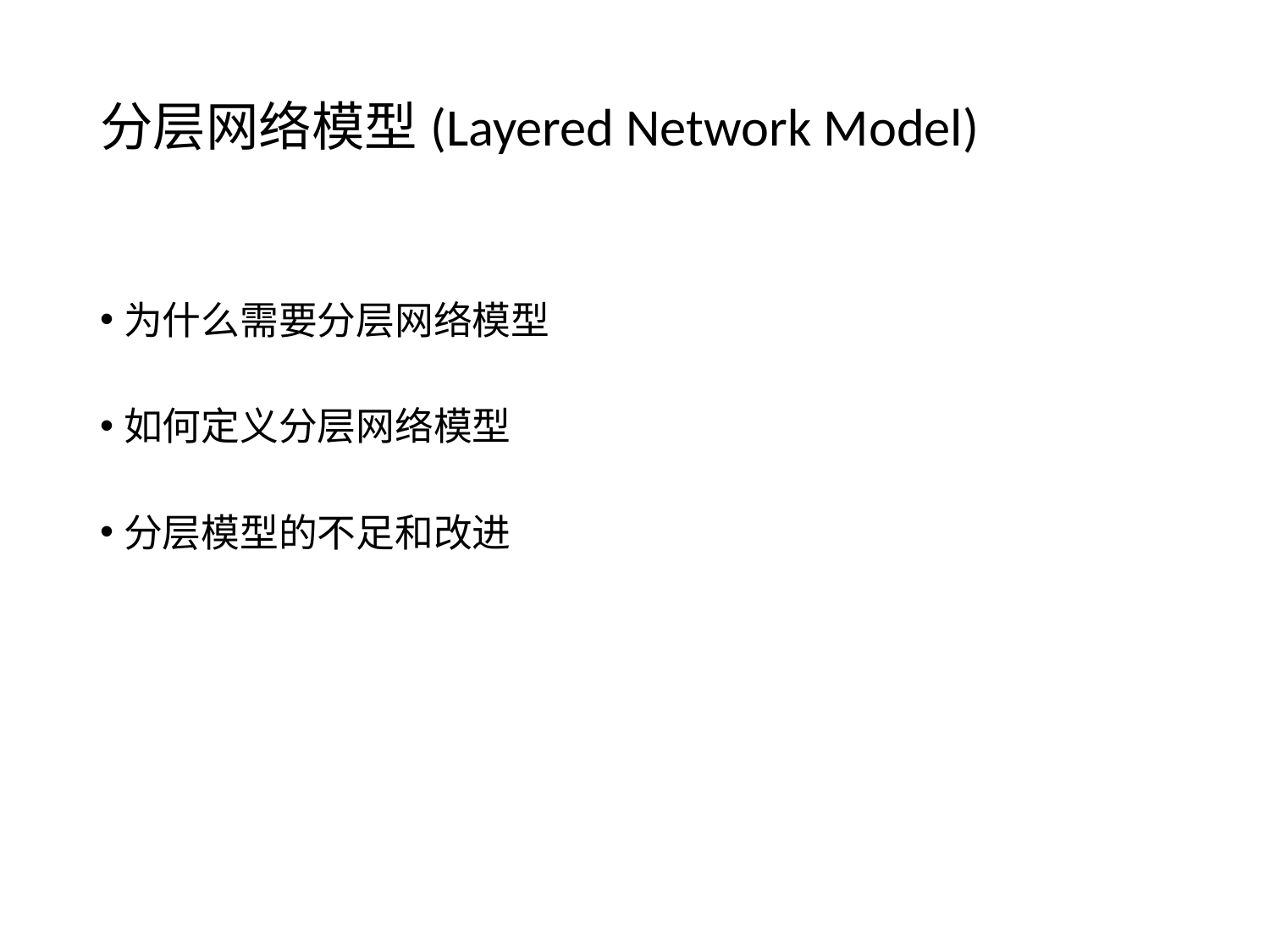

# 分层网络模型(Layered Network Model)
为什么需要分层网络模型
如何定义分层网络模型
分层模型的不足和改进

6